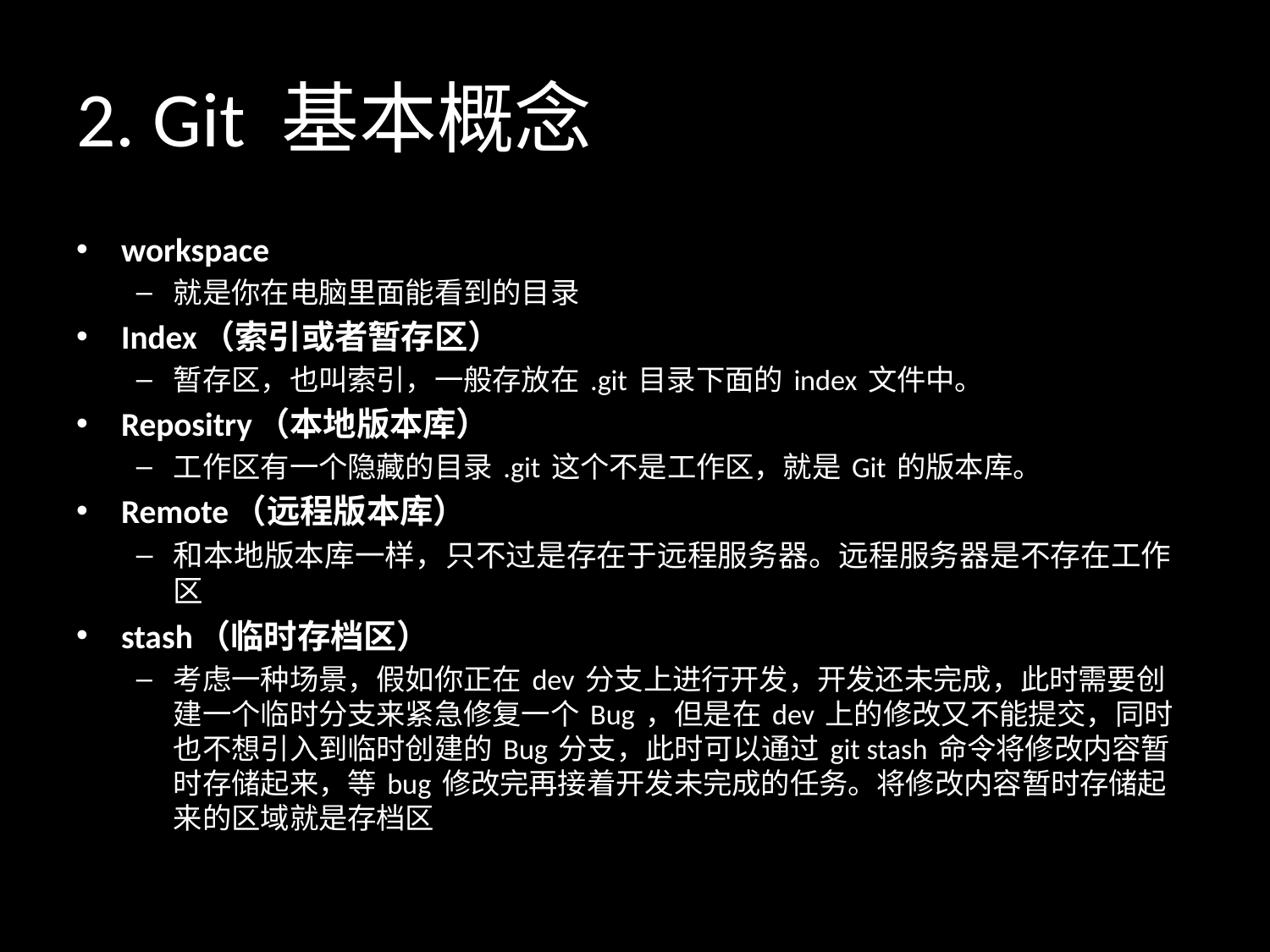

# 2. Git 基本概念
workspace
就是你在电脑里面能看到的目录
Index（索引或者暂存区）
暂存区，也叫索引，一般存放在 .git 目录下面的 index 文件中。
Repositry（本地版本库）
工作区有一个隐藏的目录 .git 这个不是工作区，就是 Git 的版本库。
Remote（远程版本库）
和本地版本库一样，只不过是存在于远程服务器。远程服务器是不存在工作区
stash（临时存档区）
考虑一种场景，假如你正在 dev 分支上进行开发，开发还未完成，此时需要创建一个临时分支来紧急修复一个 Bug ，但是在 dev 上的修改又不能提交，同时也不想引入到临时创建的 Bug 分支，此时可以通过 git stash 命令将修改内容暂时存储起来，等 bug 修改完再接着开发未完成的任务。将修改内容暂时存储起来的区域就是存档区